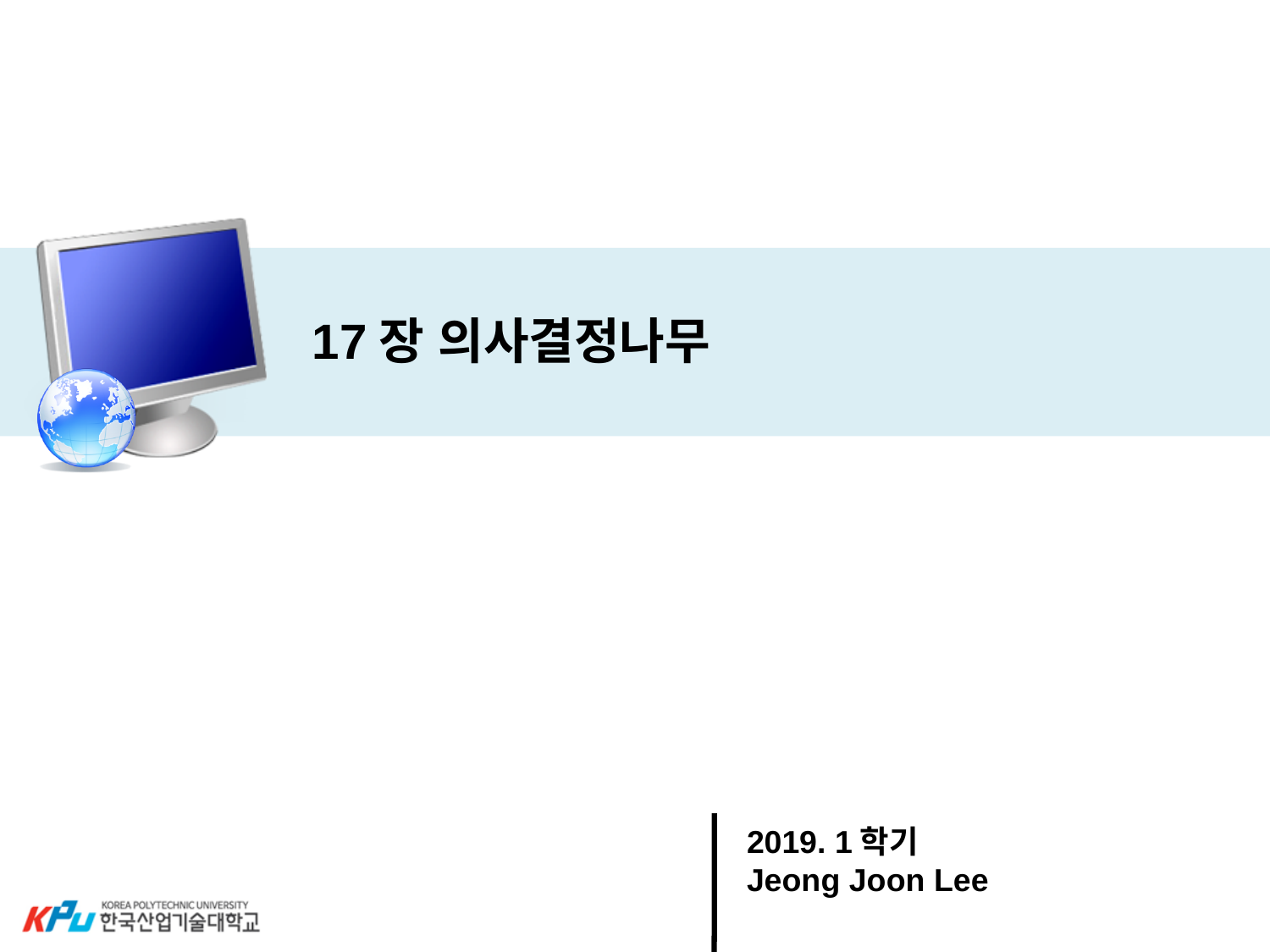

# 17장 의사결정나무
2019. 1학기
Jeong Joon Lee